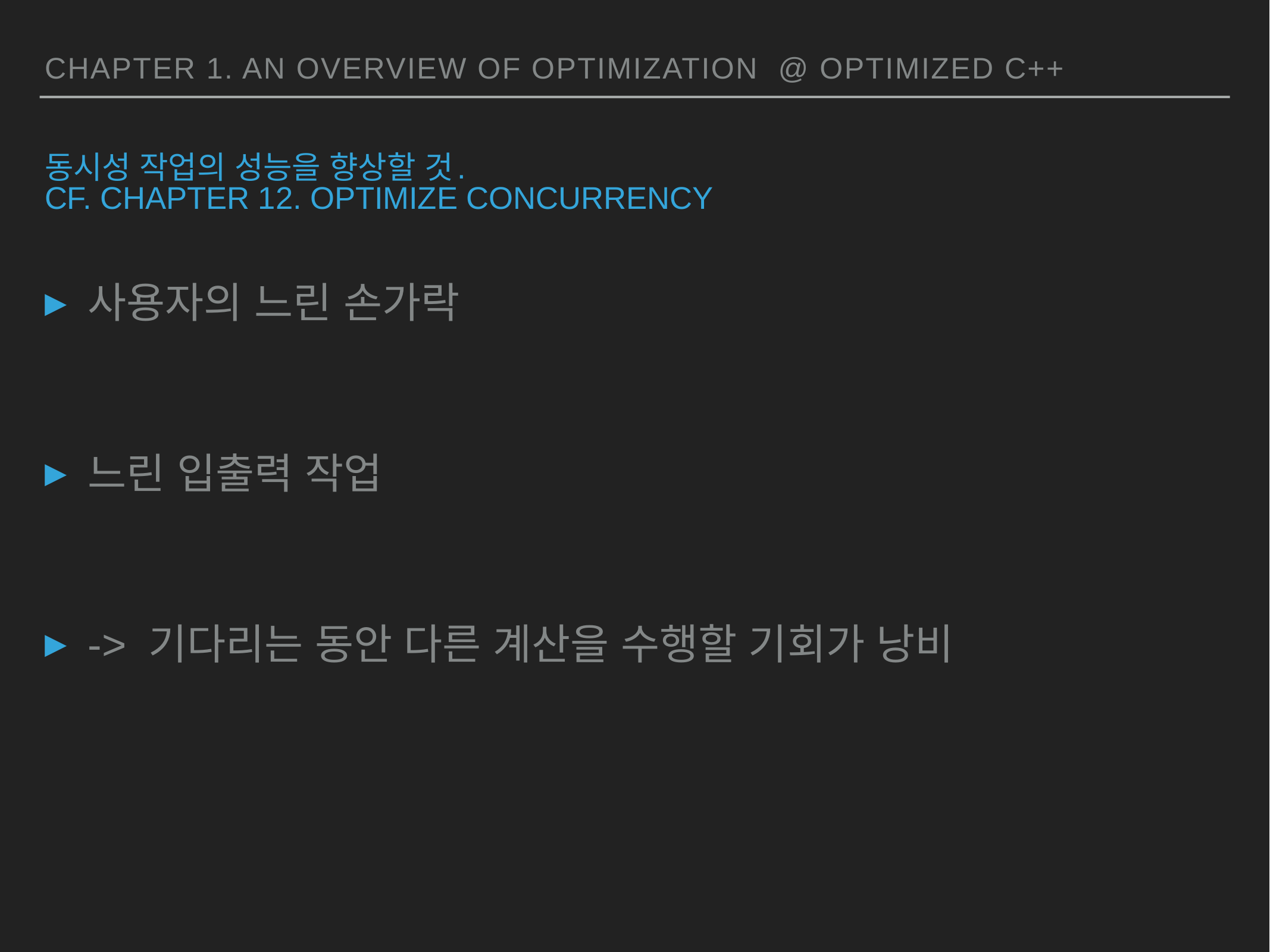

chapter 1. an overview of optimization  @ Optimized c++
# 동시성 작업의 성능을 향상할 것. cf. Chapter 12. Optimize Concurrency
사용자의 느린 손가락

느린 입출력 작업

-> 기다리는 동안 다른 계산을 수행할 기회가 낭비